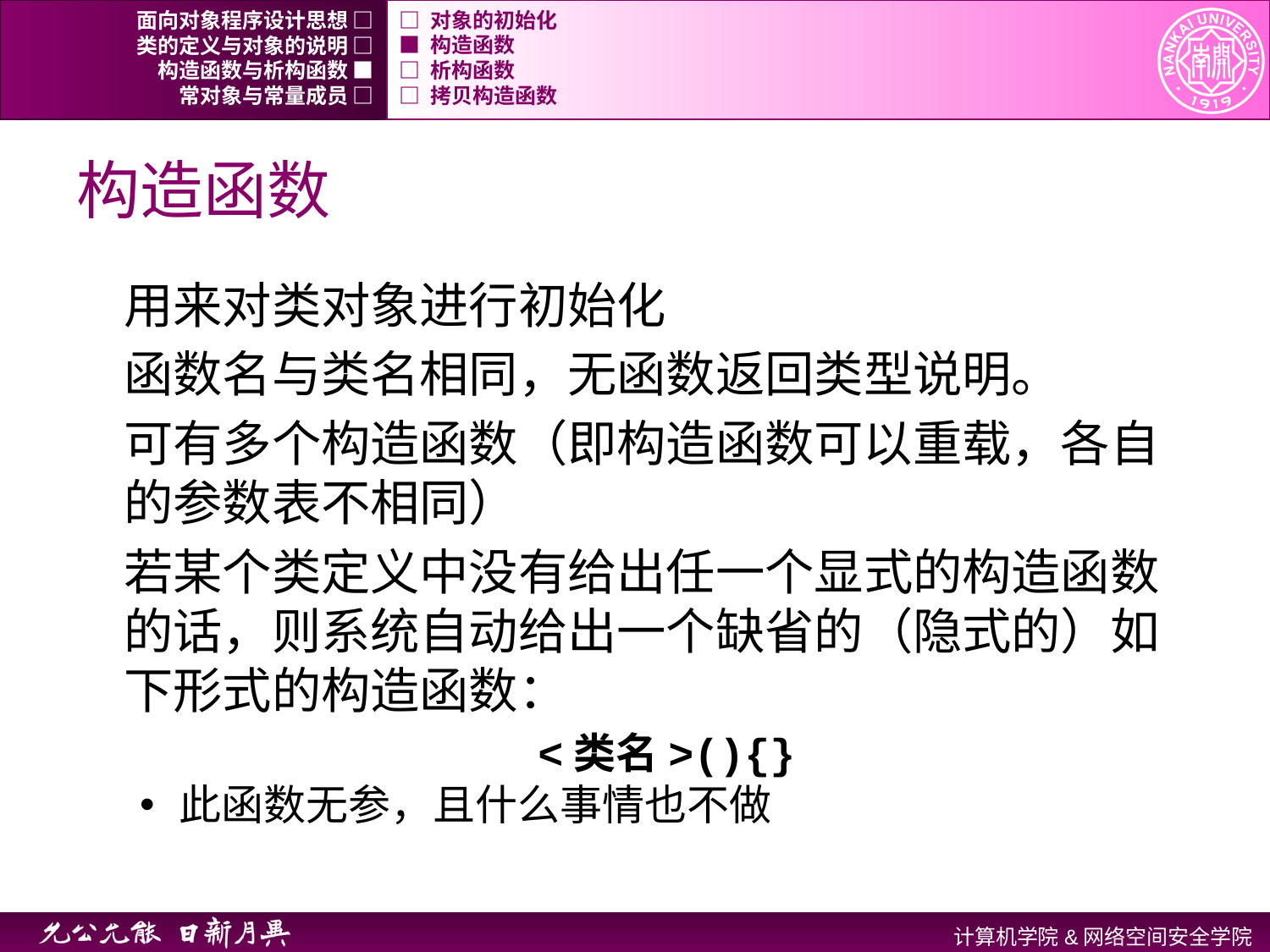

面向对象程序设计思想 □
□ 对象的初始化
类的定义与对象的说明 □
■ 构造函数
构造函数与析构函数 ■
□ 析构函数
常对象与常量成员 □

□ 拷贝构造函数
# 构造函数
用来对类对象进行初始化
函数名与类名相同，无函数返回类型说明。
可有多个构造函数（即构造函数可以重载，各自的参数表不相同）
若某个类定义中没有给出任一个显式的构造函数的话，则系统自动给出一个缺省的（隐式的）如下形式的构造函数：
<类名>(){}
此函数无参，且什么事情也不做